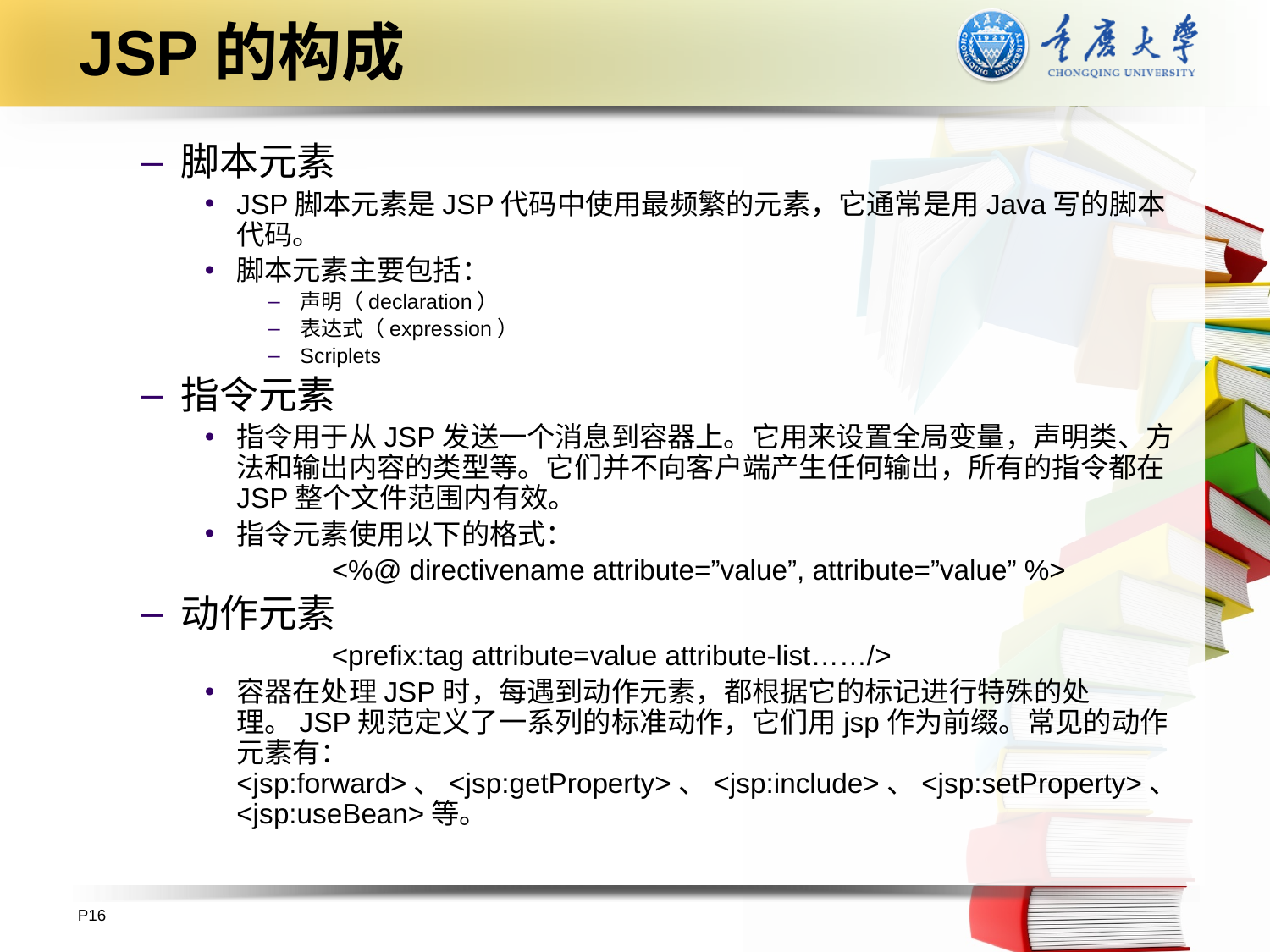

# JSP的构成
脚本元素
JSP脚本元素是JSP代码中使用最频繁的元素，它通常是用Java写的脚本代码。
脚本元素主要包括：
声明（declaration）
表达式（expression）
Scriplets
指令元素
指令用于从JSP发送一个消息到容器上。它用来设置全局变量，声明类、方法和输出内容的类型等。它们并不向客户端产生任何输出，所有的指令都在JSP整个文件范围内有效。
指令元素使用以下的格式：
	<%@ directivename attribute=”value”, attribute=”value” %>
动作元素
	<prefix:tag attribute=value attribute-list……/>
容器在处理JSP时，每遇到动作元素，都根据它的标记进行特殊的处理。JSP规范定义了一系列的标准动作，它们用jsp作为前缀。常见的动作元素有：<jsp:forward>、<jsp:getProperty>、<jsp:include>、<jsp:setProperty>、<jsp:useBean>等。
P16